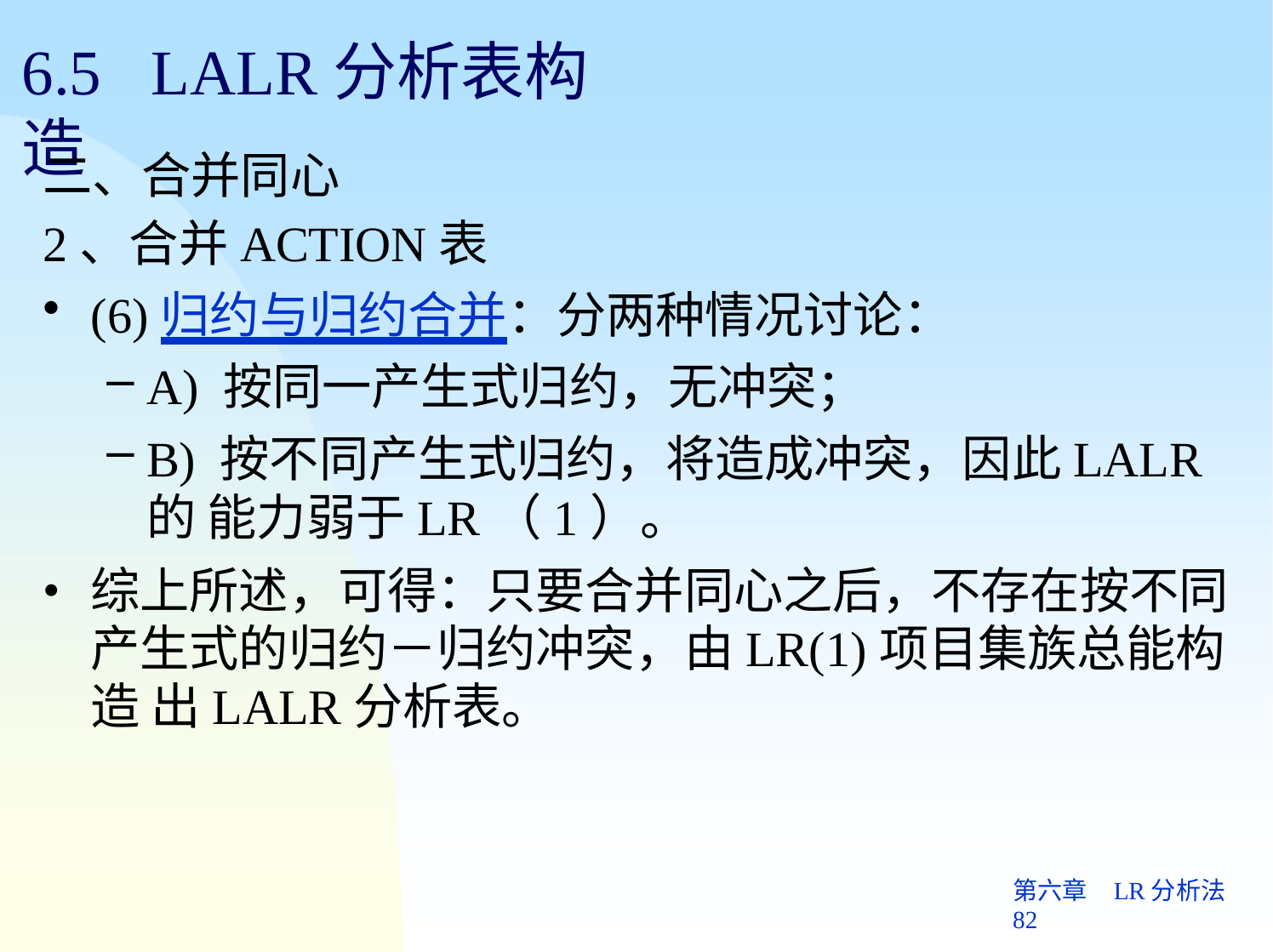

# 6.5	LALR分析表构造
二、合并同心
2、合并ACTION表
(6)归约与归约合并：分两种情况讨论：
A) 按同一产生式归约，无冲突；
B) 按不同产生式归约，将造成冲突，因此LALR的 能力弱于LR（1）。
综上所述，可得：只要合并同心之后，不存在按不同 产生式的归约－归约冲突，由LR(1)项目集族总能构造 出LALR分析表。
第六章	LR分析法 82